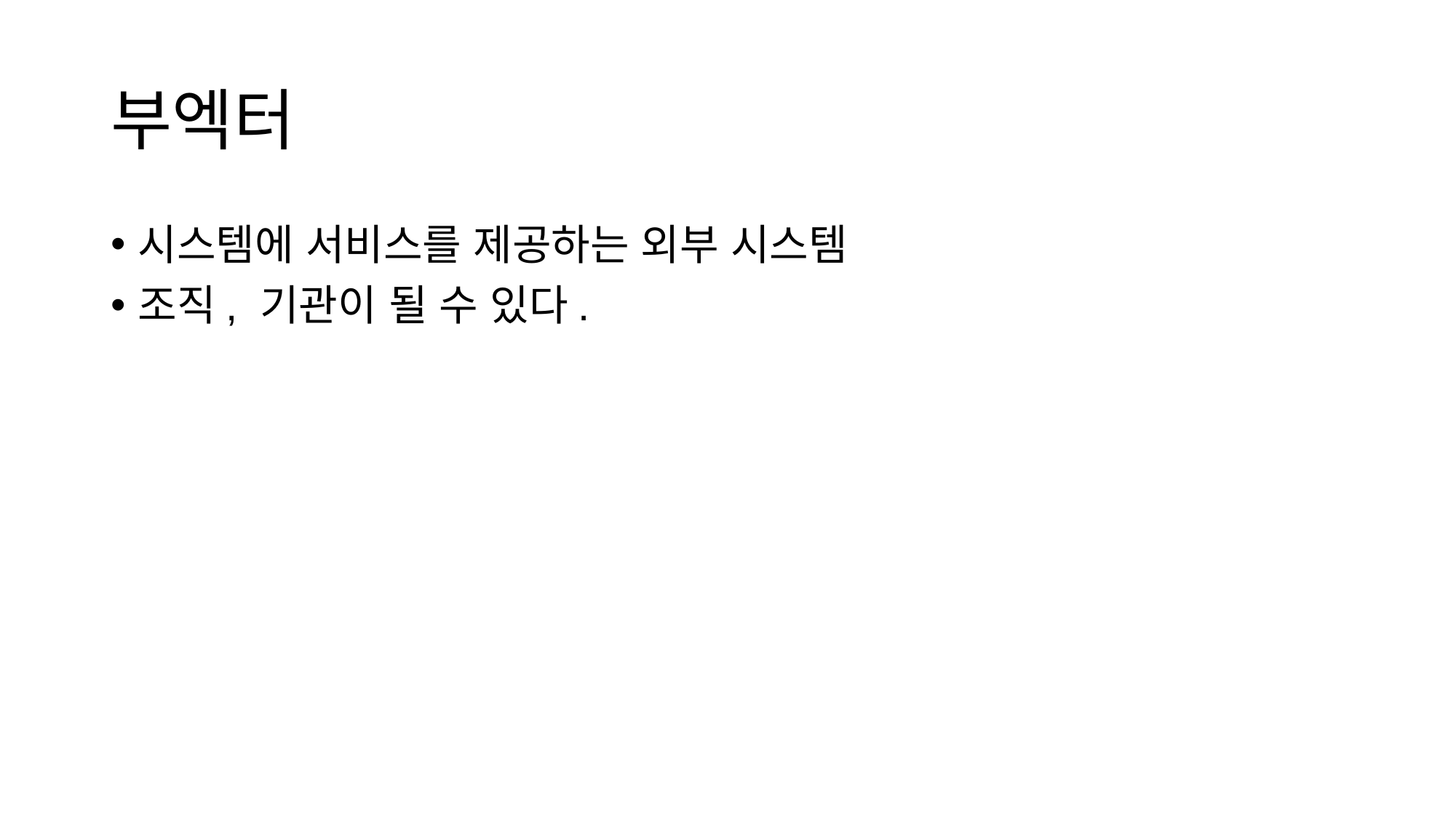

# 부엑터
시스템에 서비스를 제공하는 외부 시스템
조직, 기관이 될 수 있다.